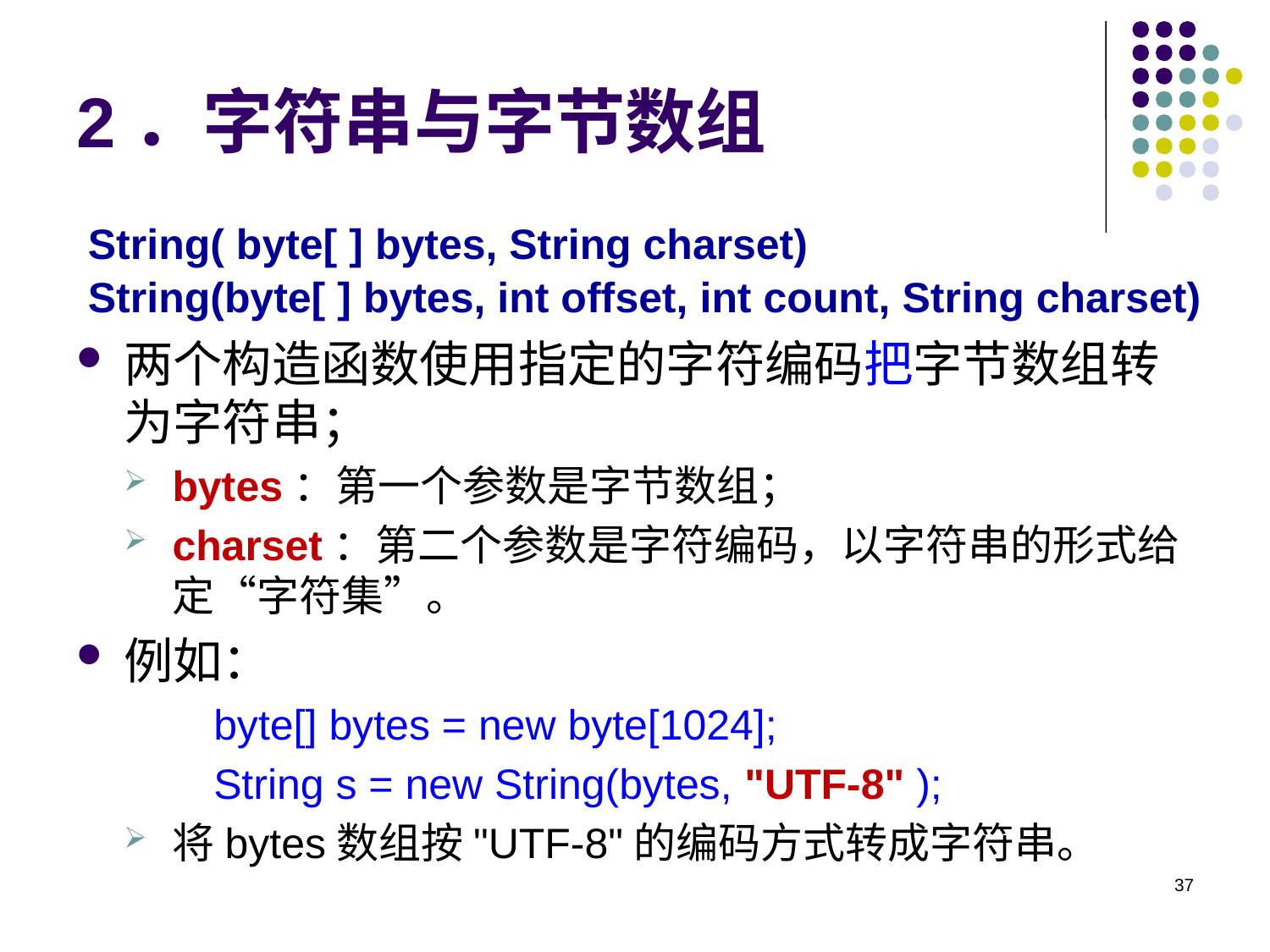

# 2．字符串与字节数组
 String( byte[ ] bytes, String charset)
 String(byte[ ] bytes, int offset, int count, String charset)
两个构造函数使用指定的字符编码把字节数组转为字符串；
bytes：第一个参数是字节数组；
charset：第二个参数是字符编码，以字符串的形式给定“字符集”。
例如：
byte[] bytes = new byte[1024];
String s = new String(bytes, "UTF-8" );
将bytes数组按"UTF-8"的编码方式转成字符串。
37